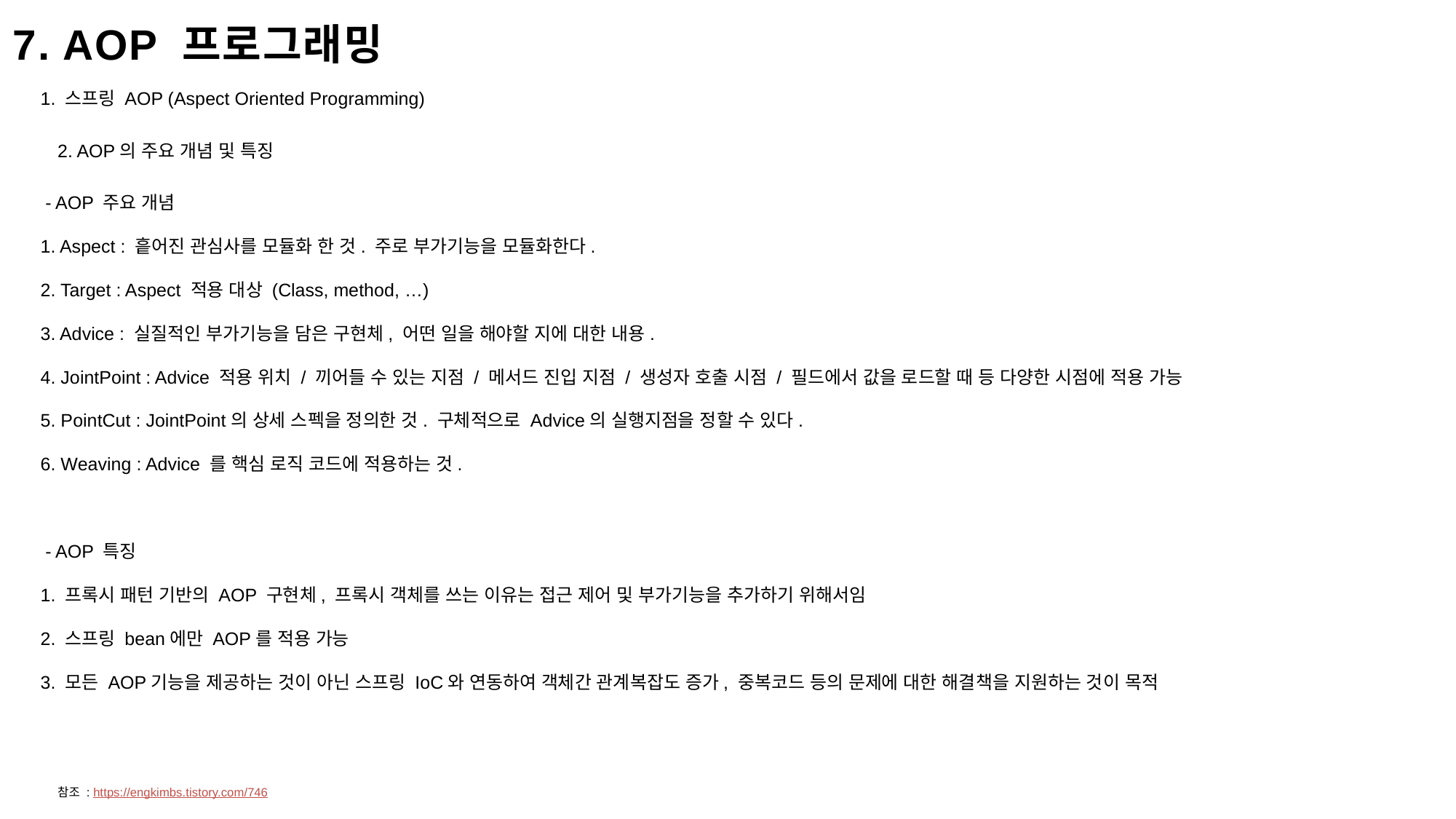

7. AOP 프로그래밍
1. 스프링 AOP (Aspect Oriented Programming)
2. AOP의 주요 개념 및 특징
 - AOP 주요 개념

1. Aspect : 흩어진 관심사를 모듈화 한 것. 주로 부가기능을 모듈화한다.

2. Target : Aspect 적용 대상 (Class, method, …)

3. Advice : 실질적인 부가기능을 담은 구현체, 어떤 일을 해야할 지에 대한 내용.

4. JointPoint : Advice 적용 위치 / 끼어들 수 있는 지점 / 메서드 진입 지점 / 생성자 호출 시점 / 필드에서 값을 로드할 때 등 다양한 시점에 적용 가능

5. PointCut : JointPoint의 상세 스펙을 정의한 것. 구체적으로 Advice의 실행지점을 정할 수 있다.

6. Weaving : Advice 를 핵심 로직 코드에 적용하는 것.

 - AOP 특징

1. 프록시 패턴 기반의 AOP 구현체, 프록시 객체를 쓰는 이유는 접근 제어 및 부가기능을 추가하기 위해서임

2. 스프링 bean에만 AOP를 적용 가능

3. 모든 AOP기능을 제공하는 것이 아닌 스프링 IoC와 연동하여 객체간 관계복잡도 증가, 중복코드 등의 문제에 대한 해결책을 지원하는 것이 목적
참조 : https://engkimbs.tistory.com/746